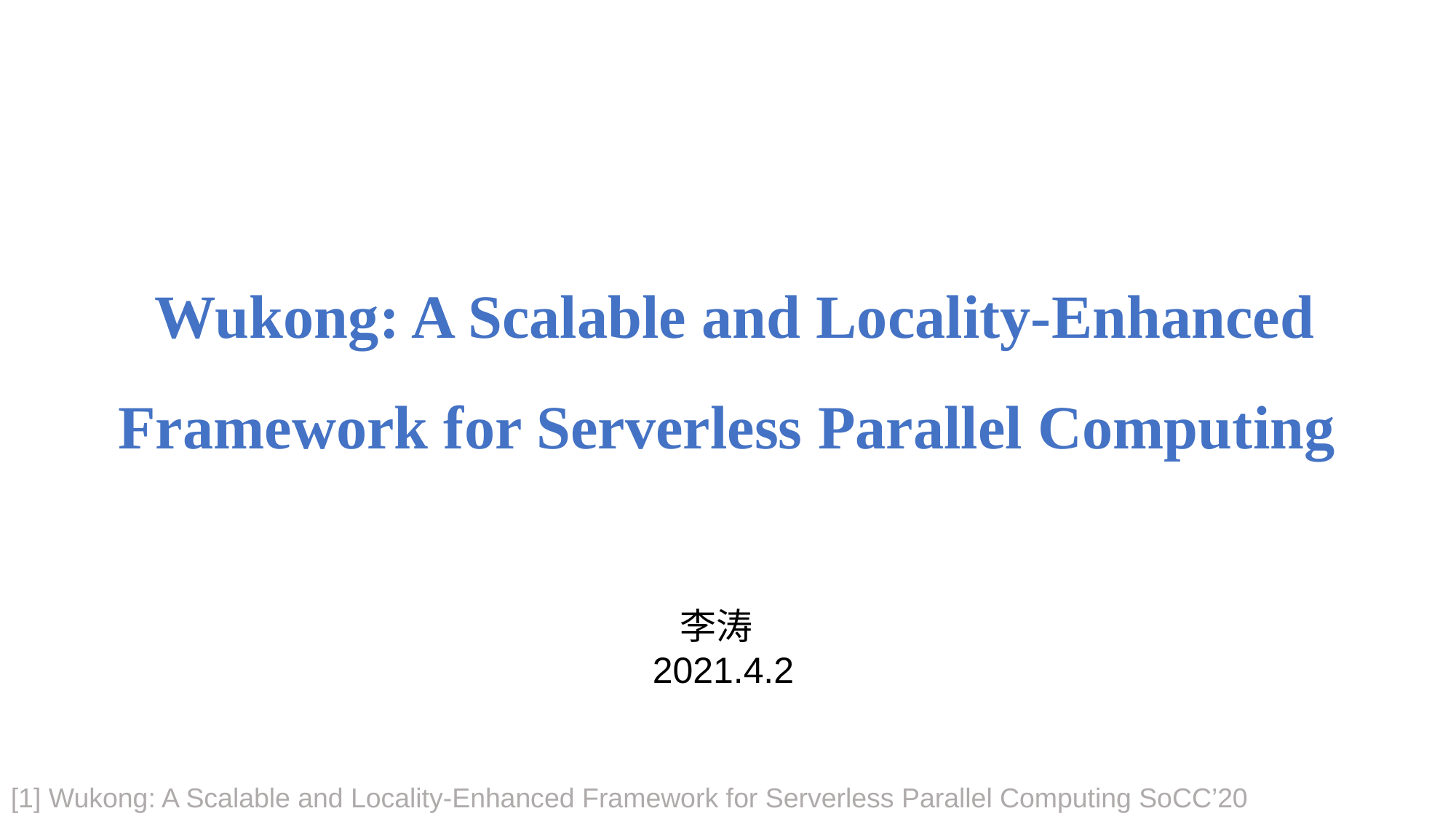

# Wukong: A Scalable and Locality-Enhanced Framework for Serverless Parallel Computing
      李涛
   2021.4.2
[1] Wukong: A Scalable and Locality-Enhanced Framework for Serverless Parallel Computing SoCC’20